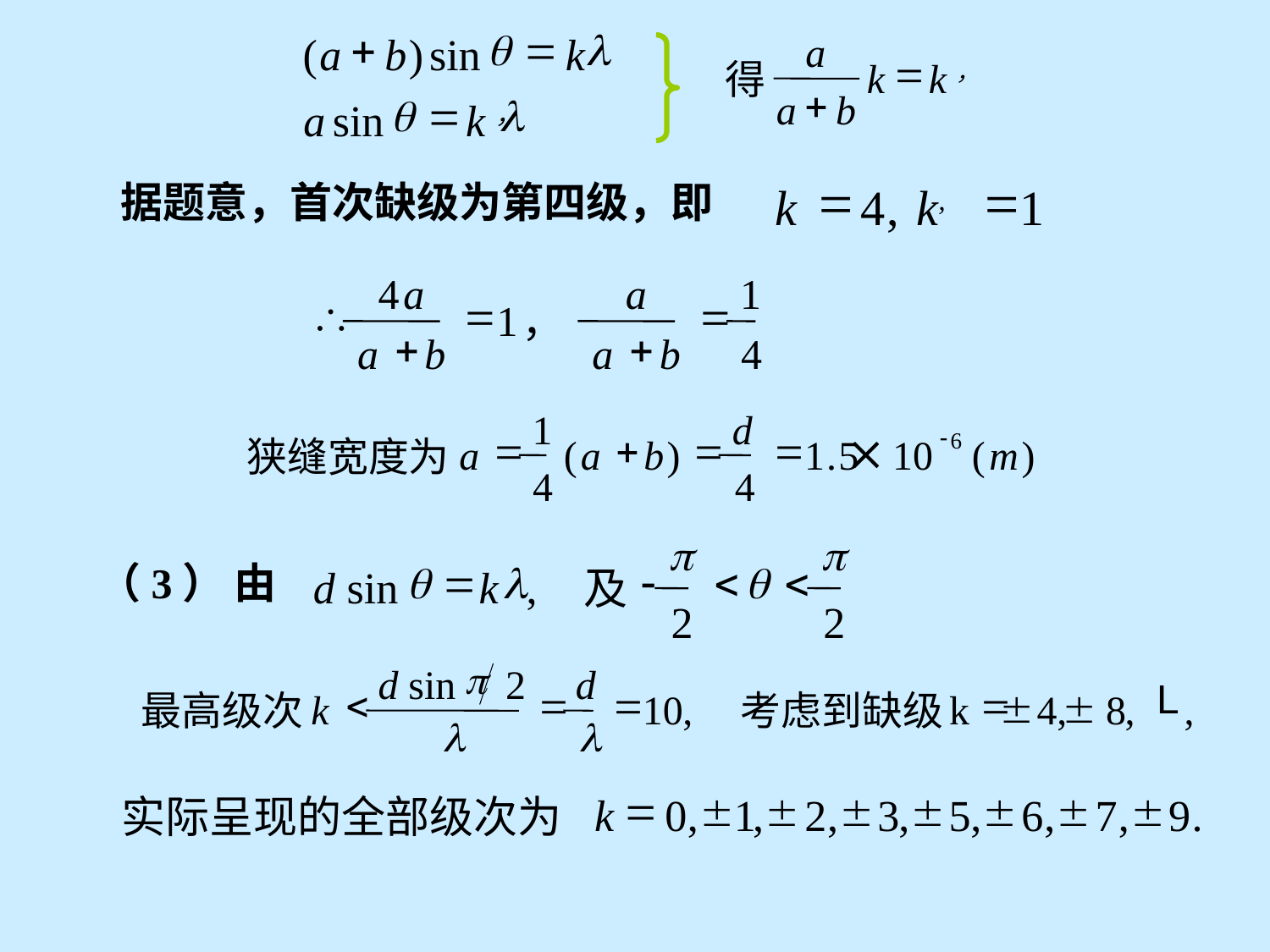

16
+
θ
=
λ
(
a
b
)
sin
k
θ
=
λ
a
sin
k，
a
=
k
k，
得

+
a
b

据题意，首次缺级为第四级，即
=
=
k
4
,
k,
1
4
a
a
1
∴
=
=
1
，

+
+
a
b
a
b
4
1
d
−
=
+
=
=
×
6
a
(
a
b
)
1
.
5
10
(
m
)
狭缝宽度为

4
4
π
π
θ
=
λ
−
<
θ
<
d
sin
k
,
及

2
2
（3） 由
π
d
sin
2
d

L
<
=
=
=
±
±
k
10
,

k
4
,
8
,
,
最高级次
考虑到缺级

λ
λ
=
±
±
±
±
±
±
±
k
0
,
1
,
2
,
3
,
5
,
6
,
7
,
9
.
实际呈现的全部级次为